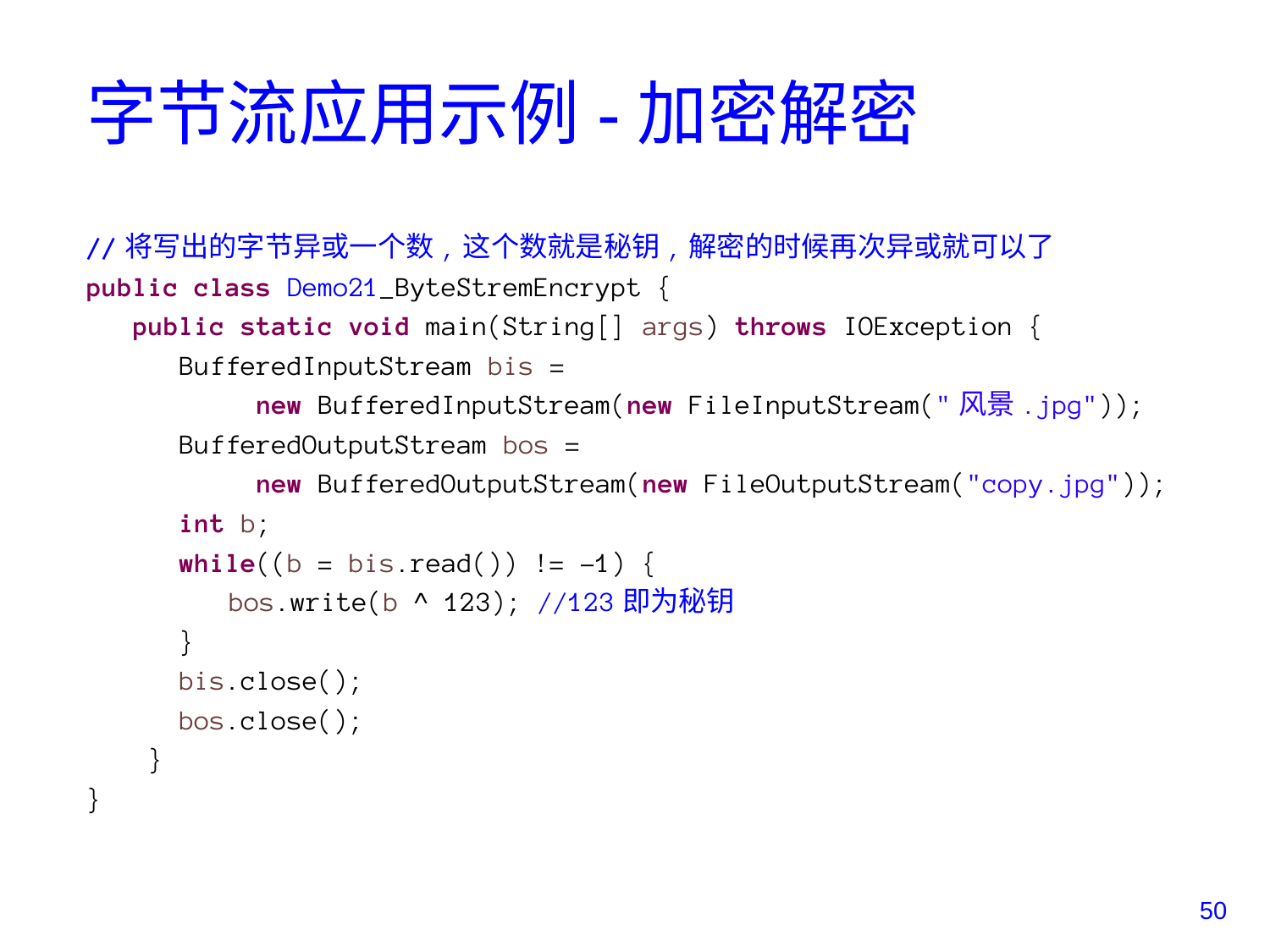

# 字节流应用示例-加密解密
//将写出的字节异或一个数,这个数就是秘钥,解密的时候再次异或就可以了
public class Demo21_ByteStremEncrypt {
   public static void main(String[] args) throws IOException {
      BufferedInputStream bis =
           new BufferedInputStream(new FileInputStream("风景.jpg"));
      BufferedOutputStream bos =
           new BufferedOutputStream(new FileOutputStream("copy.jpg"));
      int b;
      while((b = bis.read()) != -1) {
	 bos.write(b ^ 123); //123即为秘钥
      }
      bis.close();
      bos.close();
    }
}
50